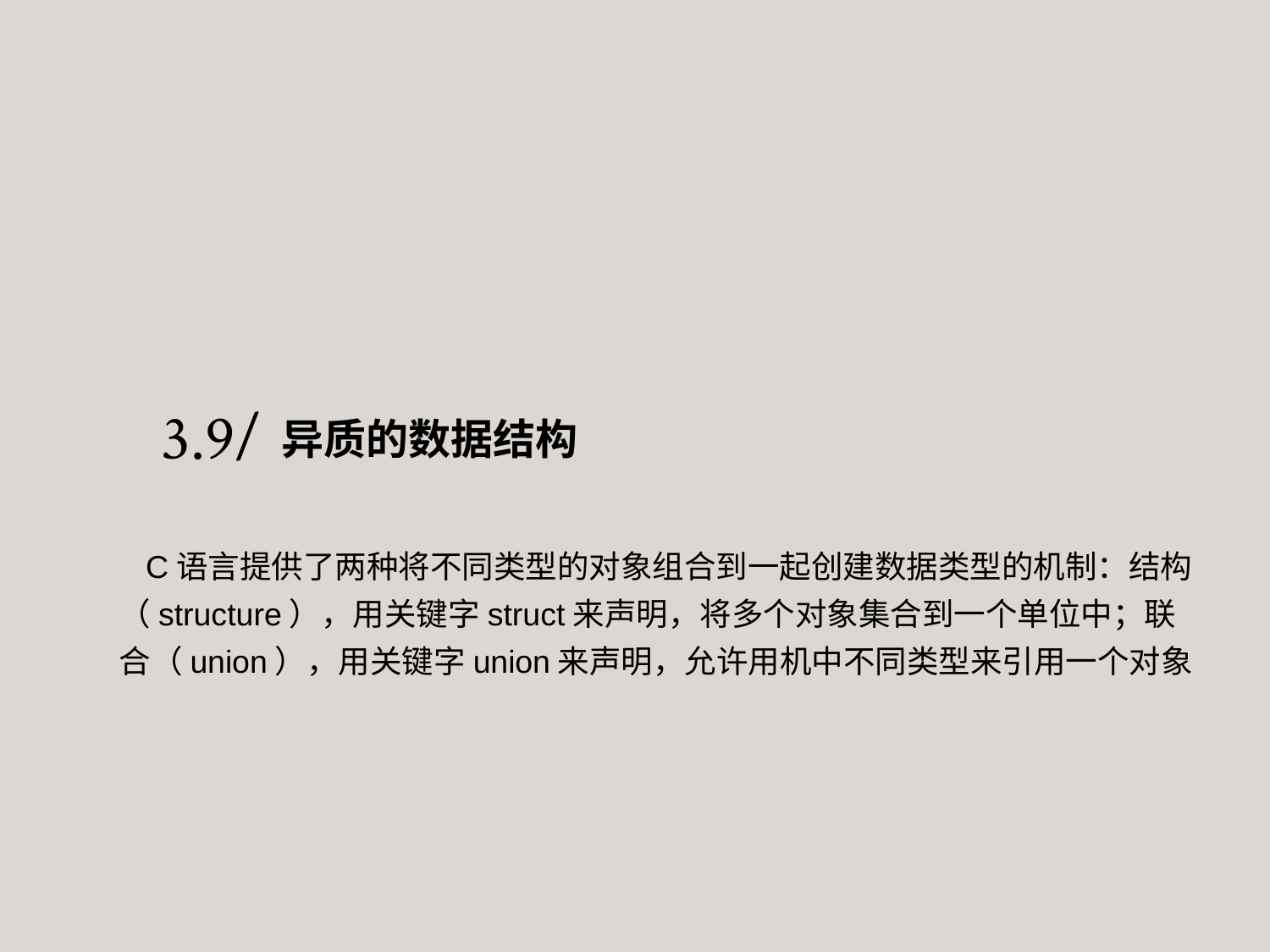

3.9/
异质的数据结构
   C语言提供了两种将不同类型的对象组合到一起创建数据类型的机制：结构（structure），用关键字struct来声明，将多个对象集合到一个单位中；联合（union），用关键字union来声明，允许用机中不同类型来引用一个对象